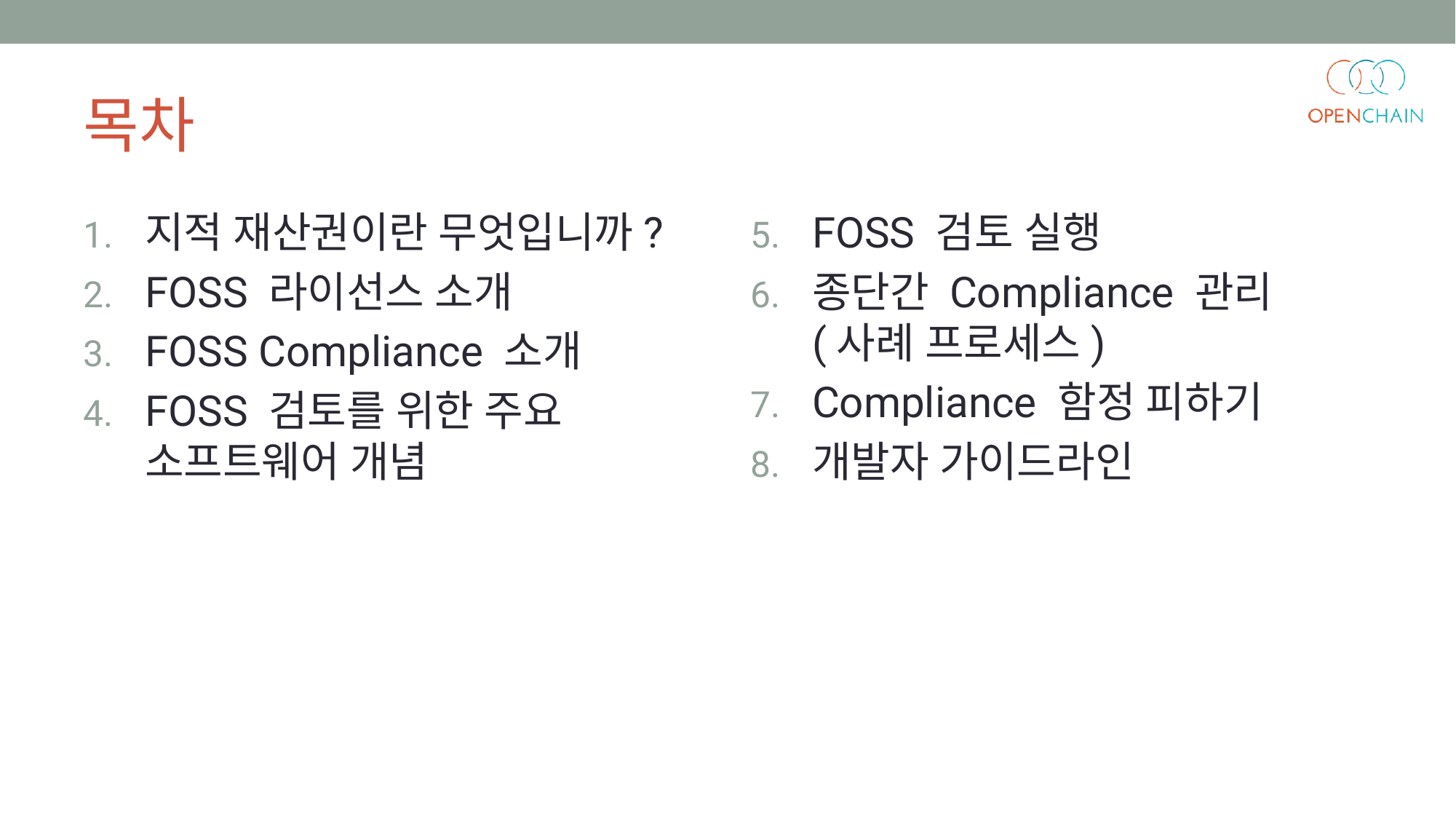

# 목차
지적 재산권이란 무엇입니까?
FOSS 라이선스 소개
FOSS Compliance 소개
FOSS 검토를 위한 주요 소프트웨어 개념
FOSS 검토 실행
종단간 Compliance 관리
(사례 프로세스)
Compliance 함정 피하기
개발자 가이드라인